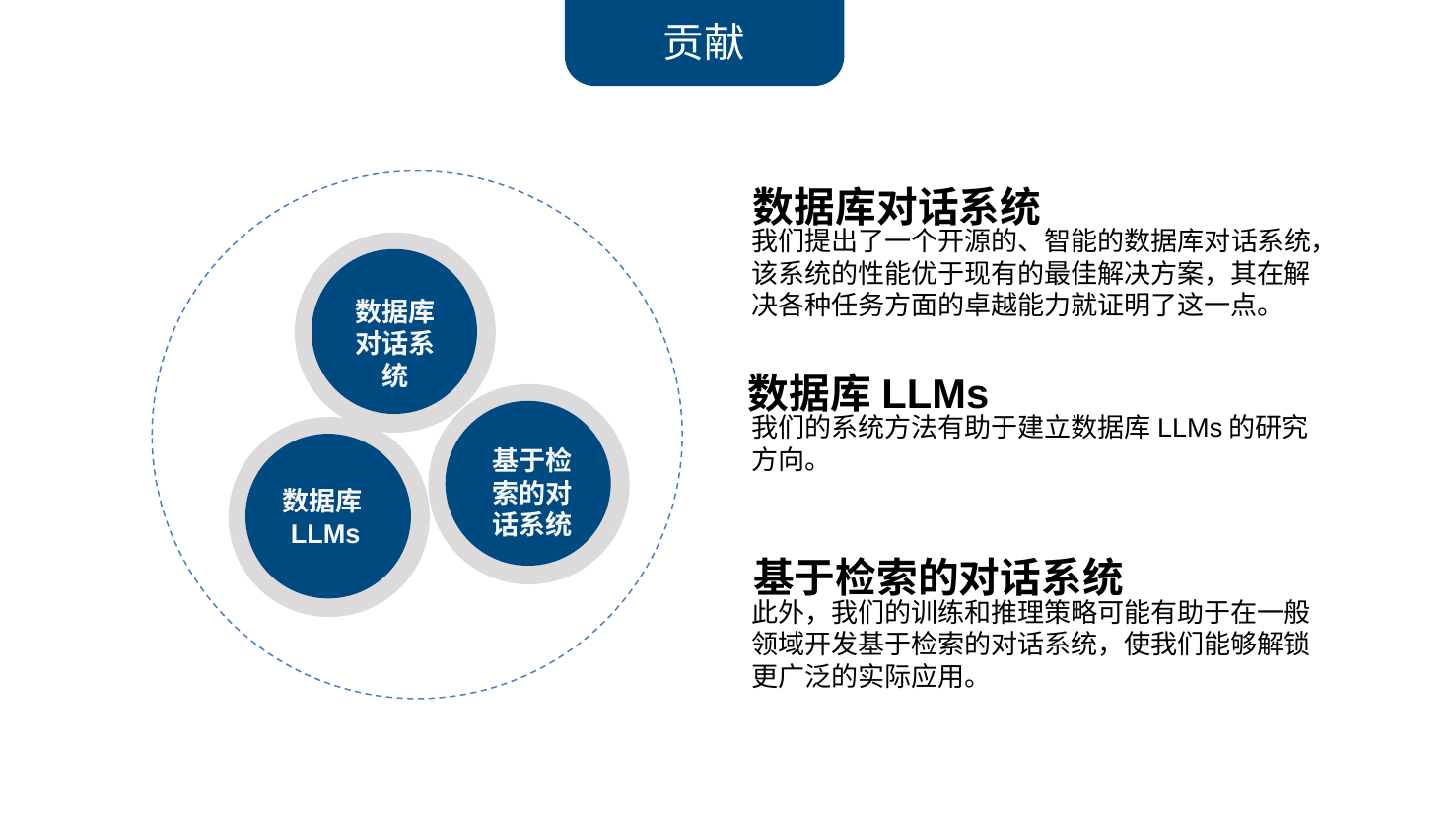

贡献

数据库对话系统
我们提出了一个开源的、智能的数据库对话系统，该系统的性能优于现有的最佳解决方案，其在解决各种任务方面的卓越能力就证明了这一点。

数据库对话系统
数据库LLMs

我们的系统方法有助于建立数据库LLMs的研究方向。

基于检索的对话系统
数据库LLMs
基于检索的对话系统
此外，我们的训练和推理策略可能有助于在一般领域开发基于检索的对话系统，使我们能够解锁更广泛的实际应用。